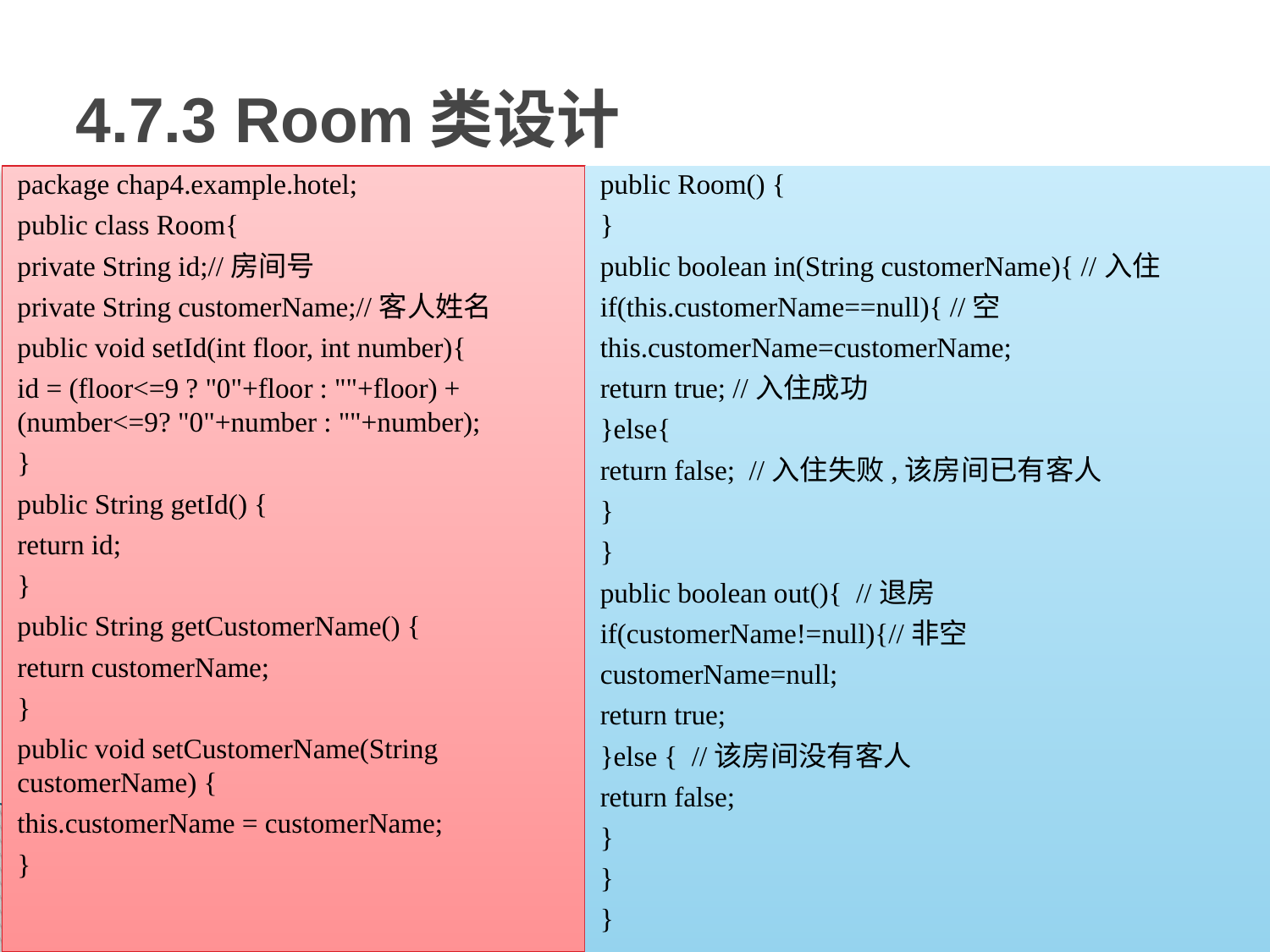

# 4.7.3 Room类设计
package chap4.example.hotel;
public class Room{
private String id;//房间号
private String customerName;//客人姓名
public void setId(int floor, int number){
id = (floor<=9 ? "0"+floor : ""+floor) + (number<=9? "0"+number : ""+number);
}
public String getId() {
return id;
}
public String getCustomerName() {
return customerName;
}
public void setCustomerName(String customerName) {
this.customerName = customerName;
}
public Room() {
}
public boolean in(String customerName){ //入住
if(this.customerName==null){ //空
this.customerName=customerName;
return true; //入住成功
}else{
return false;  //入住失败,该房间已有客人
}
}
public boolean out(){  //退房
if(customerName!=null){//非空
customerName=null;
return true;
}else {  //该房间没有客人
return false;
}
}
}